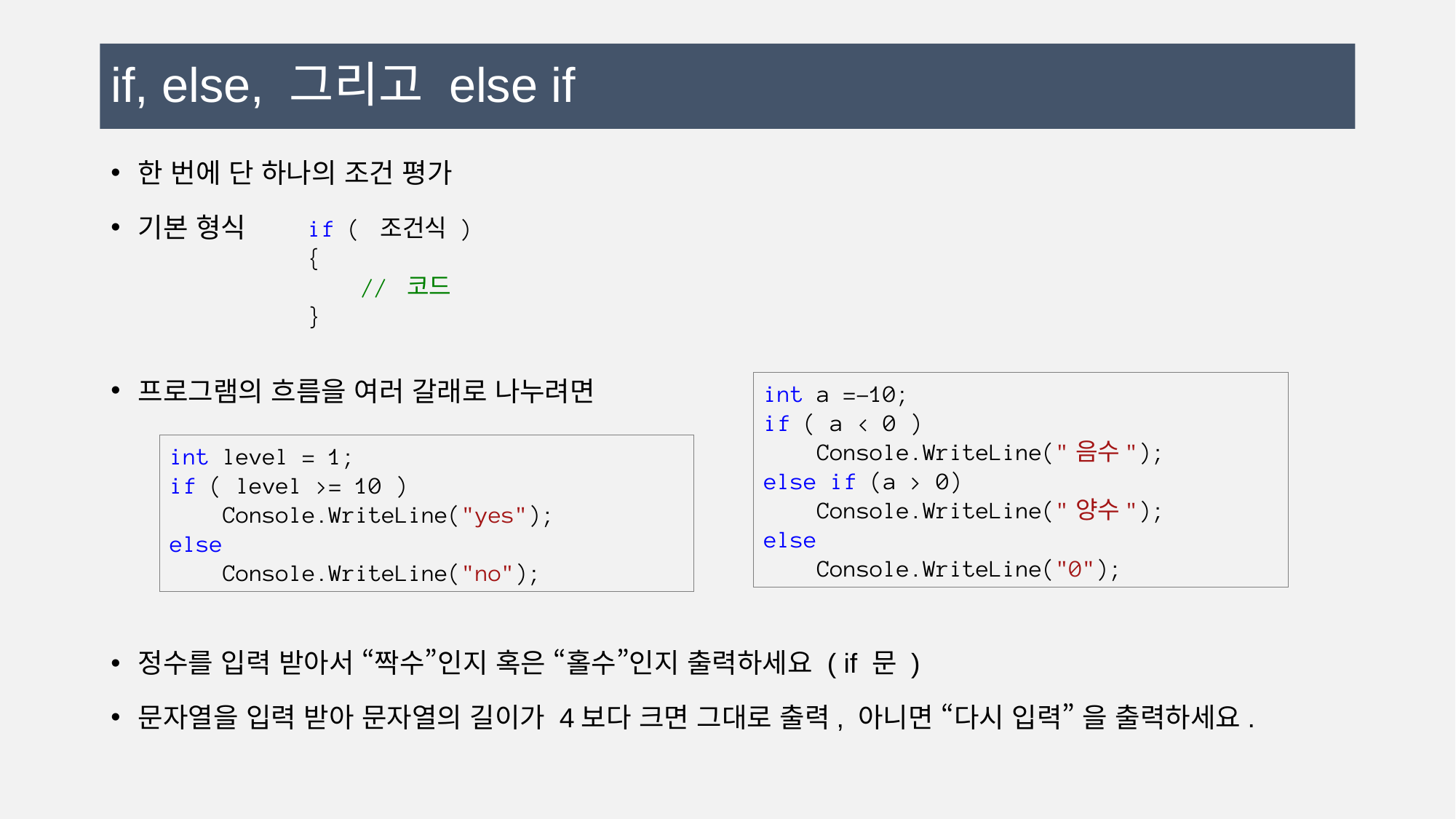

# if, else, 그리고 else if
한 번에 단 하나의 조건 평가
기본 형식

프로그램의 흐름을 여러 갈래로 나누려면

정수를 입력 받아서 “짝수”인지 혹은 “홀수”인지 출력하세요 ( if 문 )
문자열을 입력 받아 문자열의 길이가 4보다 크면 그대로 출력, 아니면 “다시 입력” 을 출력하세요.
if ( 조건식 )
{
    // 코드
}
int a =-10;
if ( a < 0 )
    Console.WriteLine("음수");
else if (a > 0)
    Console.WriteLine("양수");
else
    Console.WriteLine("0");
int level = 1;
if ( level >= 10 )
    Console.WriteLine("yes");
else
    Console.WriteLine("no");